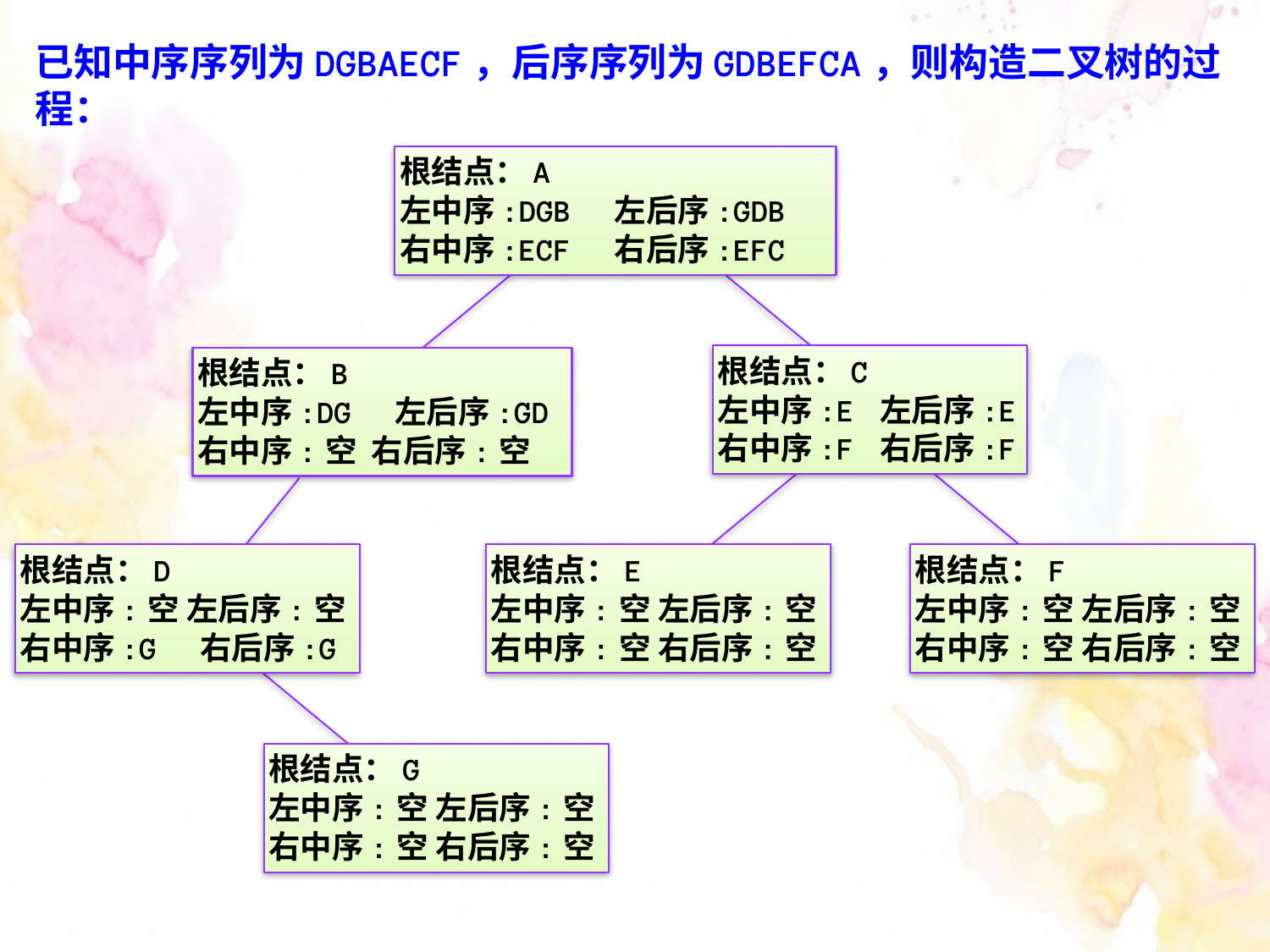

已知中序序列为DGBAECF，后序序列为GDBEFCA，则构造二叉树的过程：
根结点：A
左中序:DGB  左后序:GDB
右中序:ECF  右后序:EFC

根结点：C
左中序:E 左后序:E
右中序:F 右后序:F

根结点：B
左中序:DG  左后序:GD
右中序:空  右后序:空

根结点：D
左中序:空 左后序:空
右中序:G  右后序:G

根结点：E
左中序:空 左后序:空
右中序:空 右后序:空

根结点：F
左中序:空 左后序:空
右中序:空 右后序:空

根结点：G
左中序:空 左后序:空
右中序:空 右后序:空